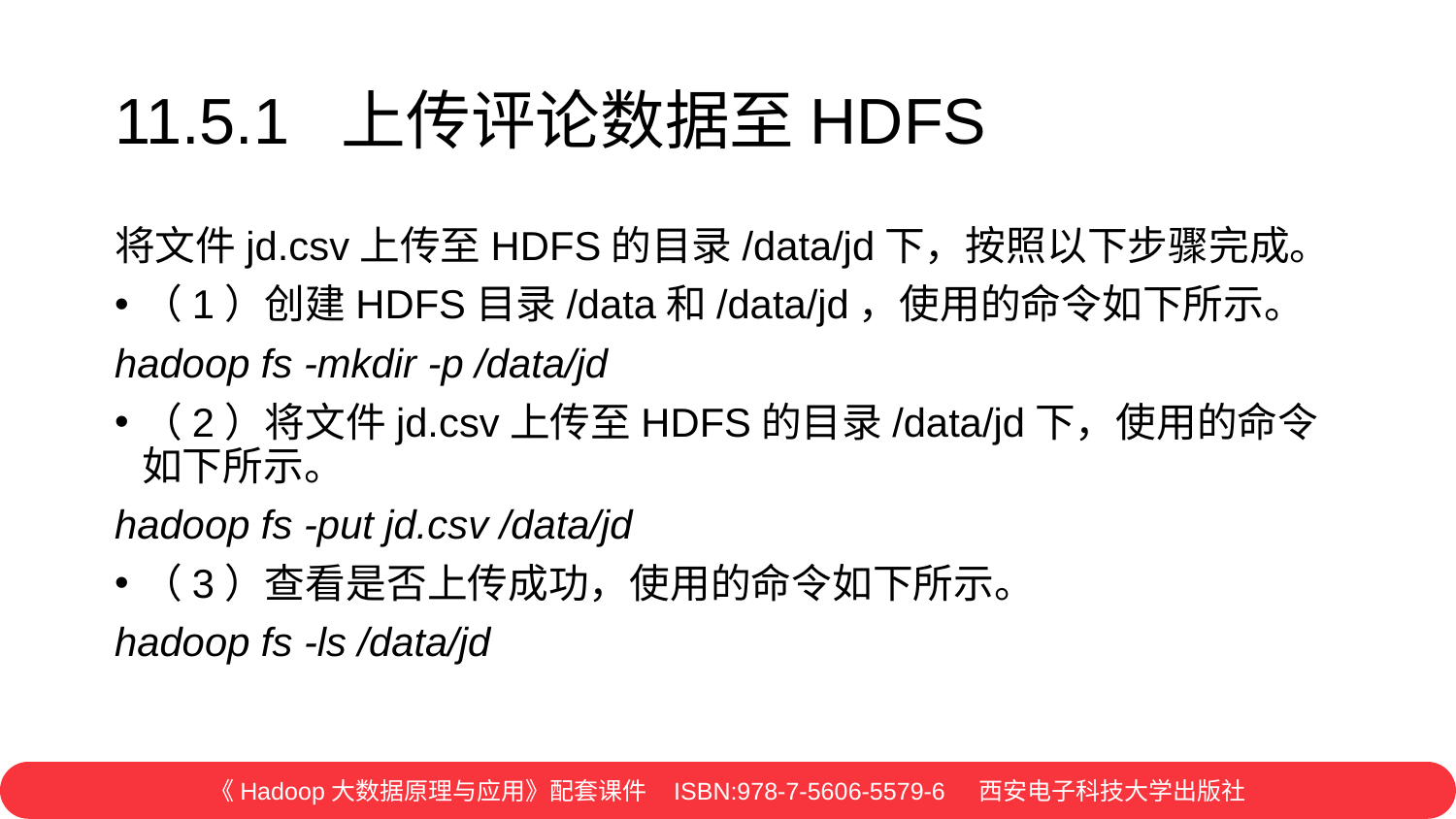

# 11.5.1  上传评论数据至HDFS
将文件jd.csv上传至HDFS的目录/data/jd下，按照以下步骤完成。
（1）创建HDFS目录/data和/data/jd，使用的命令如下所示。
hadoop fs -mkdir -p /data/jd
（2）将文件jd.csv上传至HDFS的目录/data/jd下，使用的命令如下所示。
hadoop fs -put jd.csv /data/jd
（3）查看是否上传成功，使用的命令如下所示。
hadoop fs -ls /data/jd